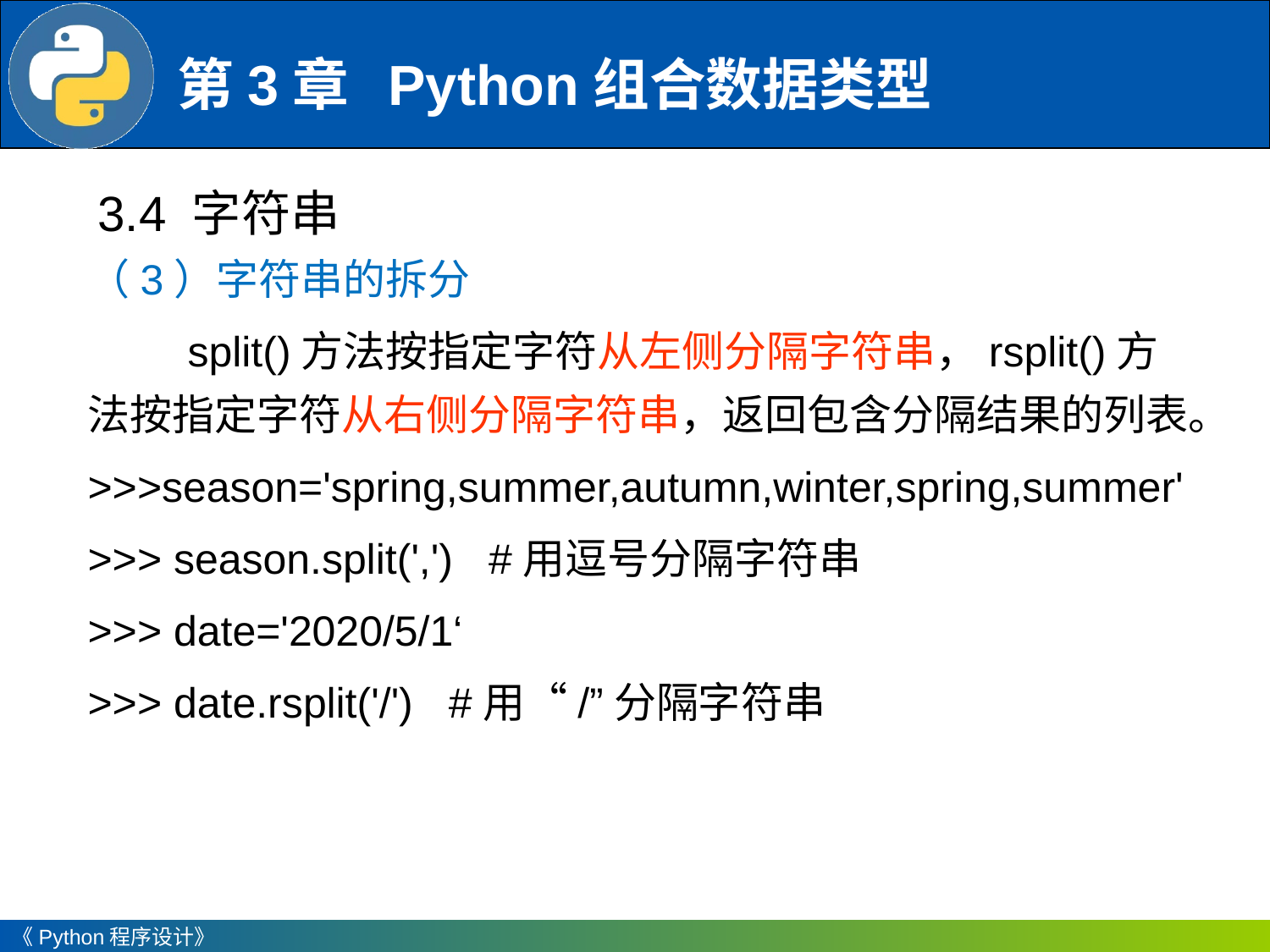

3.4 字符串
（3）字符串的拆分
split()方法按指定字符从左侧分隔字符串，rsplit()方法按指定字符从右侧分隔字符串，返回包含分隔结果的列表。
>>>season='spring,summer,autumn,winter,spring,summer'
>>> season.split(',')   #用逗号分隔字符串
>>> date='2020/5/1‘
>>> date.rsplit('/')   #用“/”分隔字符串